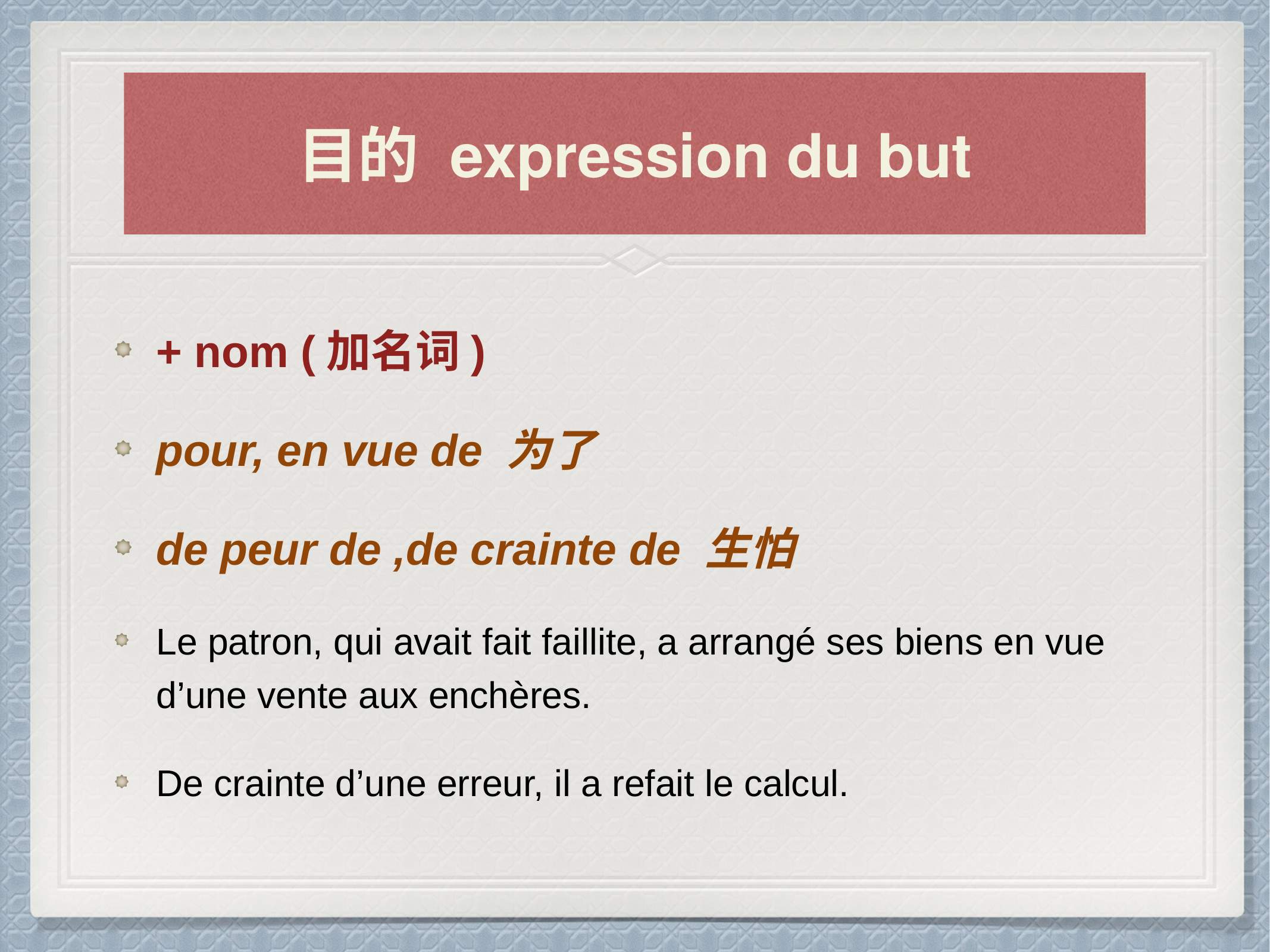

#
目的 expression du but
+ nom (加名词)
pour, en vue de 为了
de peur de ,de crainte de 生怕
Le patron, qui avait fait faillite, a arrangé ses biens en vue d’une vente aux enchères.
De crainte d’une erreur, il a refait le calcul.